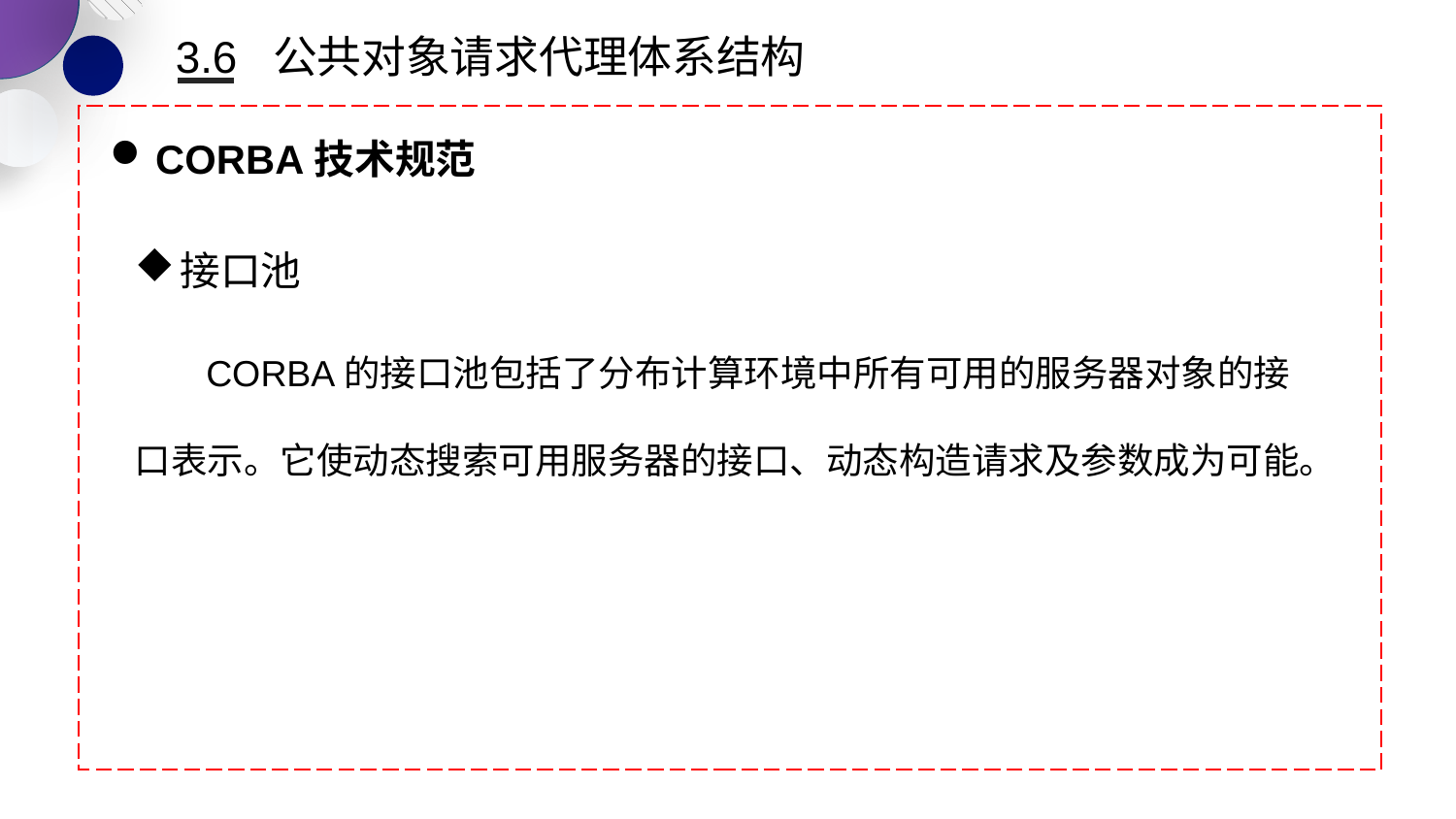

3.6  公共对象请求代理体系结构

CORBA技术规范
接口池
       CORBA的接口池包括了分布计算环境中所有可用的服务器对象的接口表示。它使动态搜索可用服务器的接口、动态构造请求及参数成为可能。